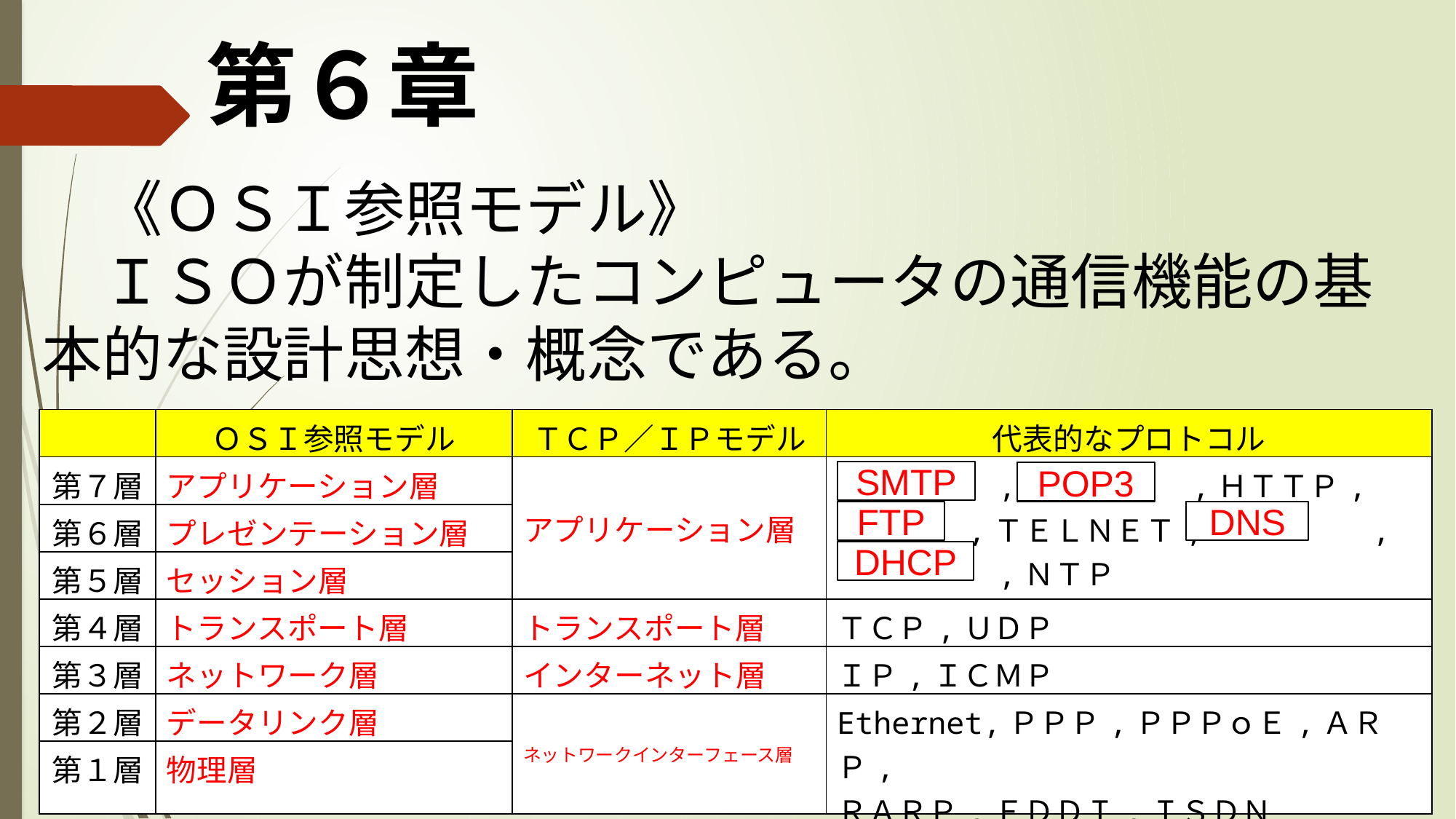

第６章
　《ＯＳＩ参照モデル》
　ＩＳＯが制定したコンピュータの通信機能の基本的な設計思想・概念である。
|  | ＯＳＩ参照モデル | ＴＣＰ／ＩＰモデル | 代表的なプロトコル |
| --- | --- | --- | --- |
| 第７層 | アプリケーション層 | アプリケーション層 | ,　　　　　 ,ＨＴＴＰ, 　　　　,ＴＥＬＮＥＴ,　　　　　, 　　　　　,ＮＴＰ |
| 第６層 | プレゼンテーション層 |  |  |
| 第５層 | セッション層 |  |  |
| 第４層 | トランスポート層 | トランスポート層 | ＴＣＰ,ＵＤＰ |
| 第３層 | ネットワーク層 | インターネット層 | ＩＰ,ＩＣＭＰ |
| 第２層 | データリンク層 | ネットワークインターフェース層 | Ethernet,ＰＰＰ,ＰＰＰｏＥ,ＡＲＰ, ＲＡＲＰ,ＦＤＤＩ,ＩＳＤＮ |
| 第１層 | 物理層 |  |  |
SMTP
POP3
FTP
DNS
DHCP